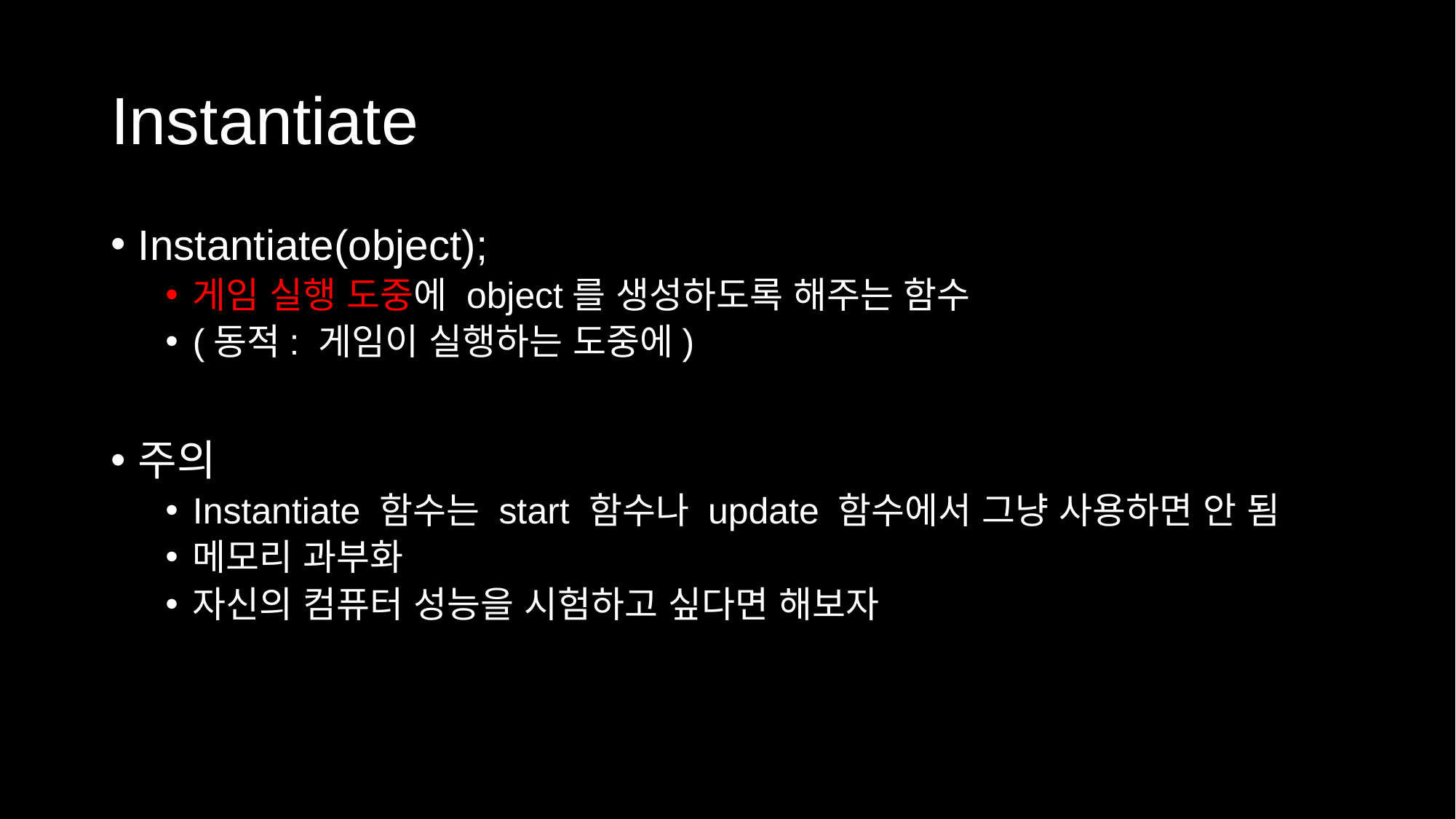

# Instantiate
Instantiate(object);
게임 실행 도중에 object를 생성하도록 해주는 함수
(동적: 게임이 실행하는 도중에)

주의
Instantiate 함수는 start 함수나 update 함수에서 그냥 사용하면 안 됨
메모리 과부화
자신의 컴퓨터 성능을 시험하고 싶다면 해보자